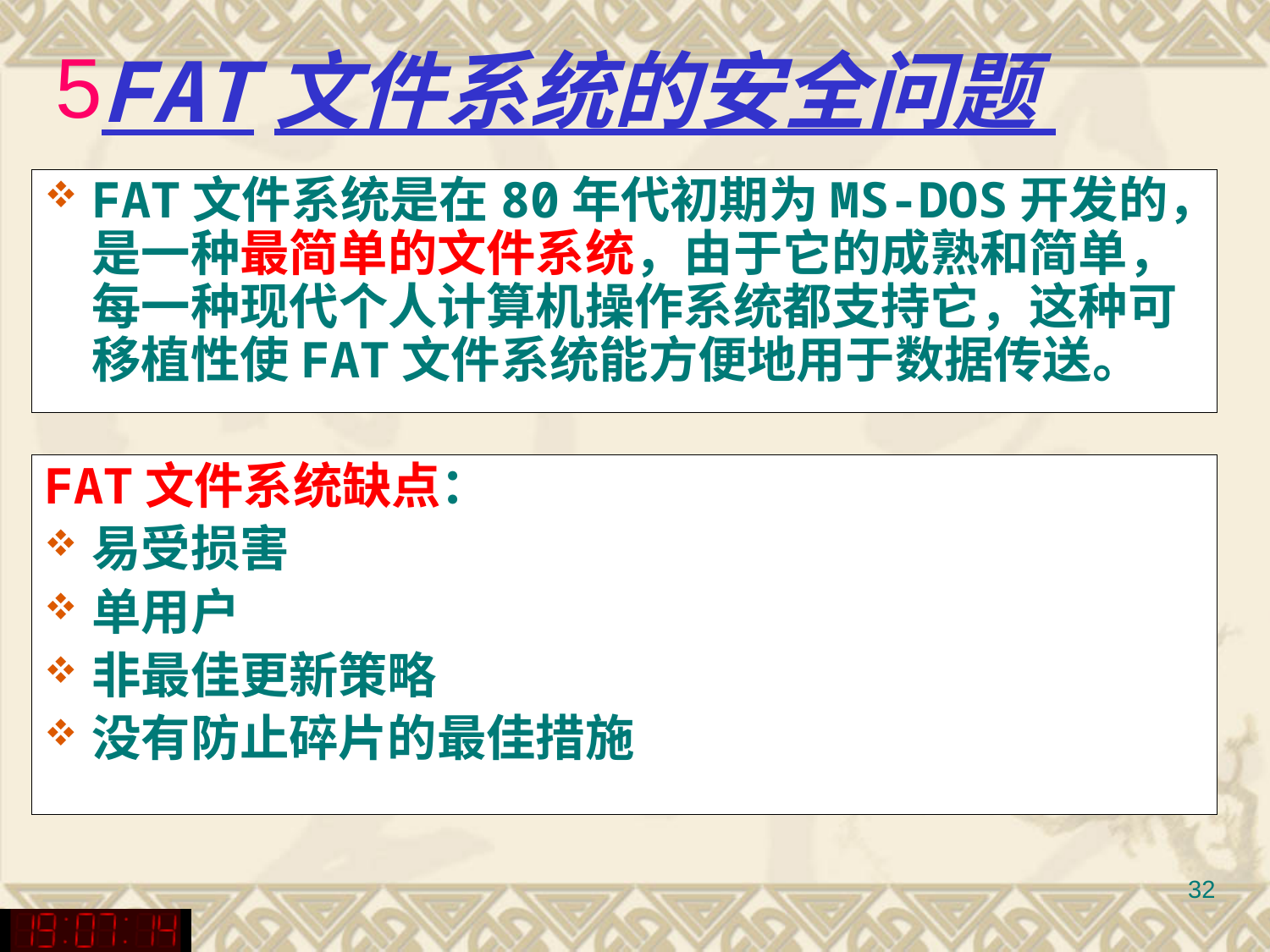

# FAT文件系统的安全问题
FAT文件系统是在80年代初期为MS-DOS开发的，是一种最简单的文件系统，由于它的成熟和简单，每一种现代个人计算机操作系统都支持它，这种可移植性使FAT文件系统能方便地用于数据传送。
FAT文件系统缺点：
易受损害
单用户
非最佳更新策略
没有防止碎片的最佳措施
32